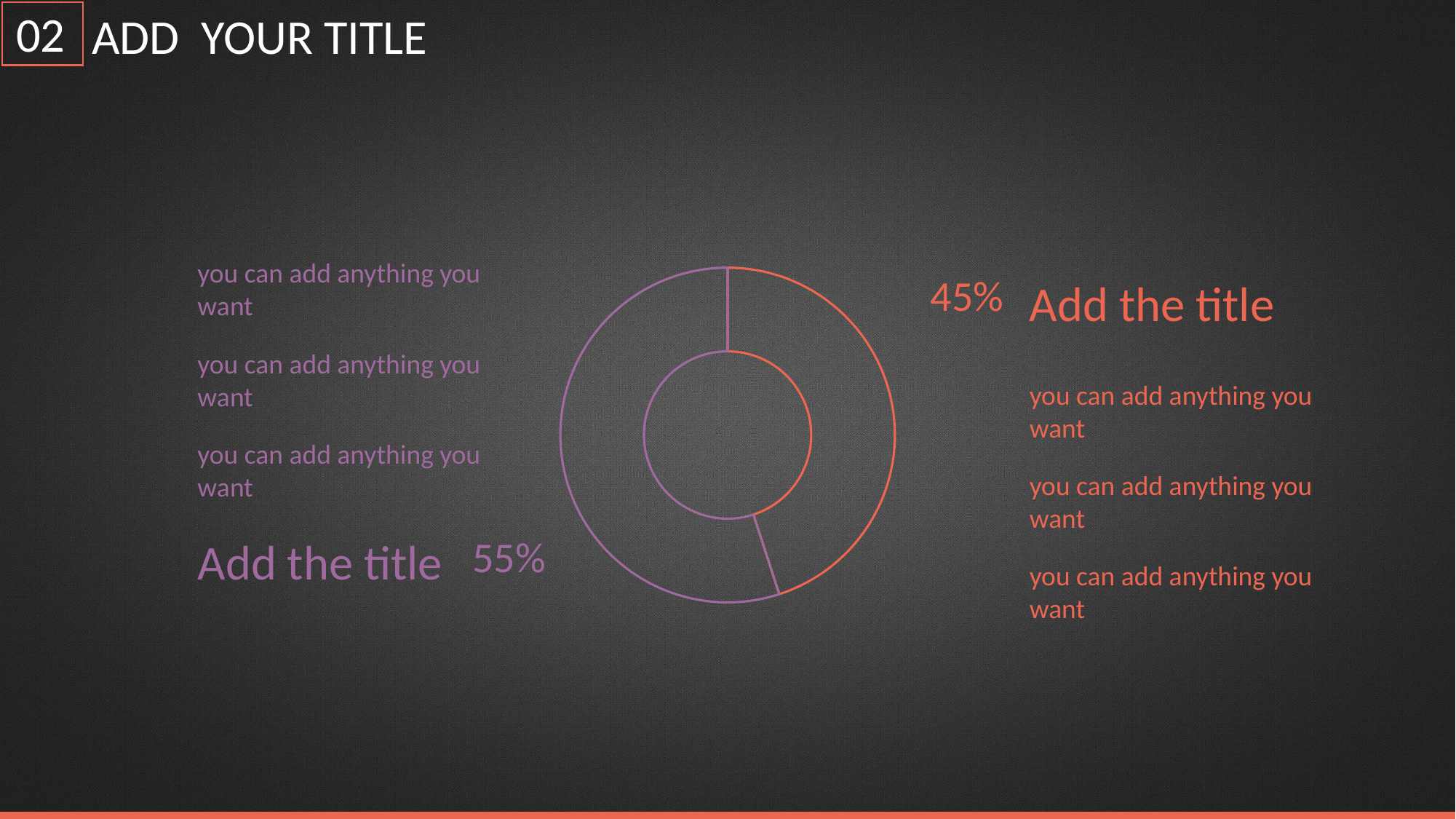

02
ADD  YOUR TITLE

you can add anything you want

### Chart

| Category | 销售额 |
|---|---|
| 第一季度 | 0.45 |
| 第二季度 | 0.55 |
Add the title
you can add anything you want
you can add anything you want
you can add anything you want
you can add anything you want
Add the title
you can add anything you want